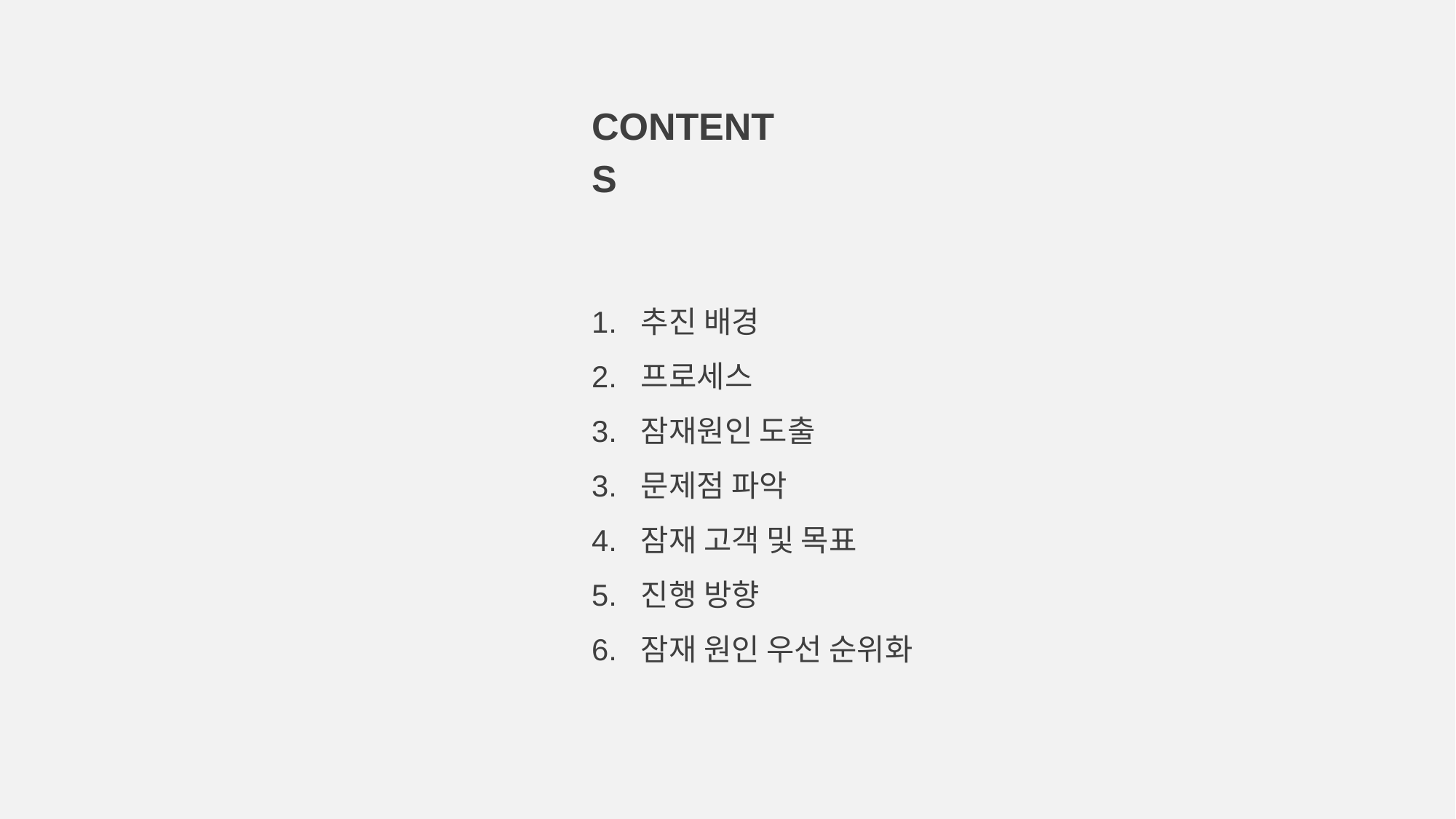

CONTENTS
1.  추진 배경
2.  프로세스
3.  잠재원인 도출
3.  문제점 파악
4.  잠재 고객 및 목표
5.  진행 방향
6.  잠재 원인 우선 순위화